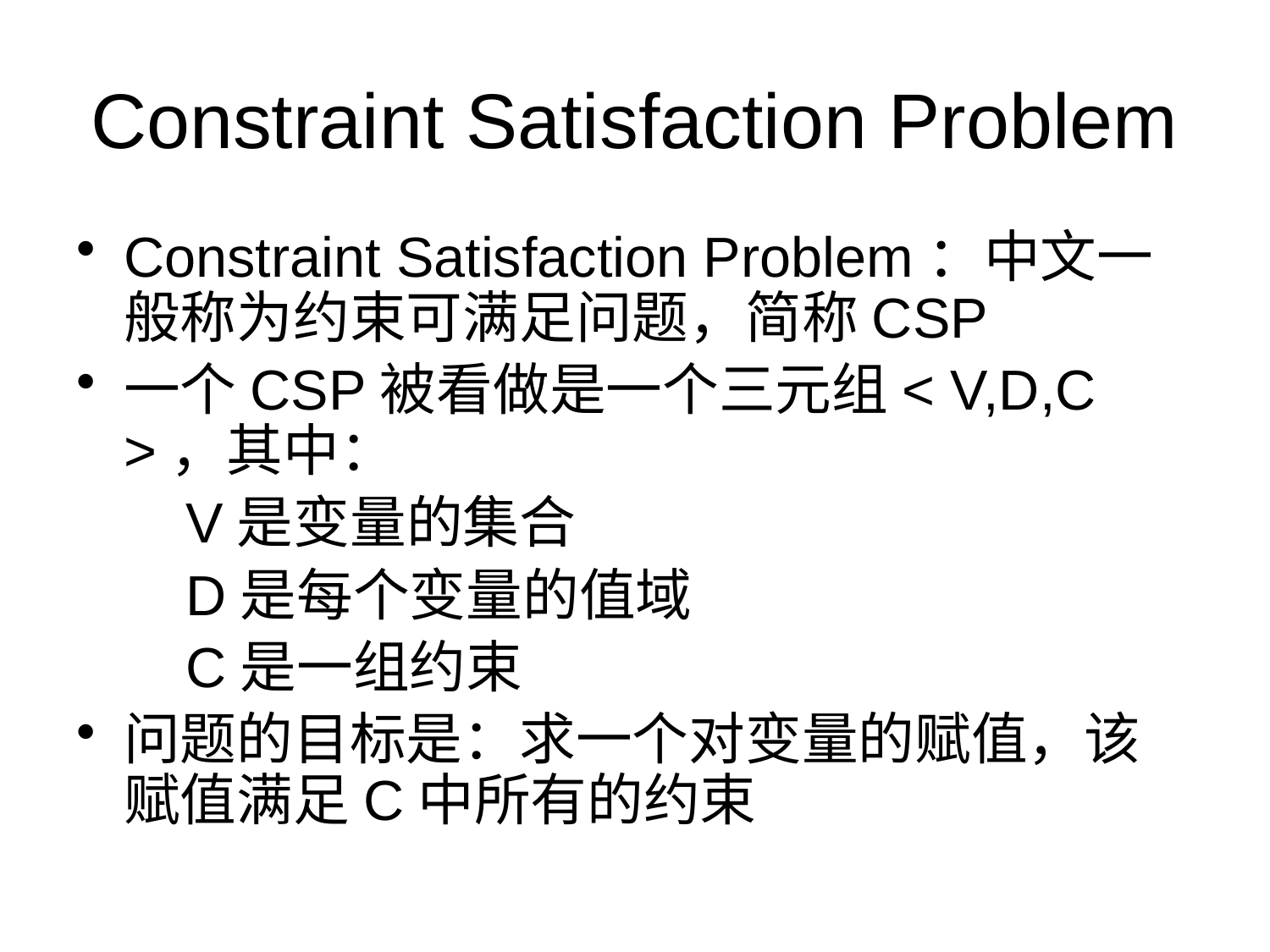

# Constraint Satisfaction Problem
Constraint Satisfaction Problem：中文一般称为约束可满足问题，简称CSP
一个CSP被看做是一个三元组< V,D,C >，其中：
       V是变量的集合
       D是每个变量的值域
       C是一组约束
问题的目标是：求一个对变量的赋值，该赋值满足C中所有的约束